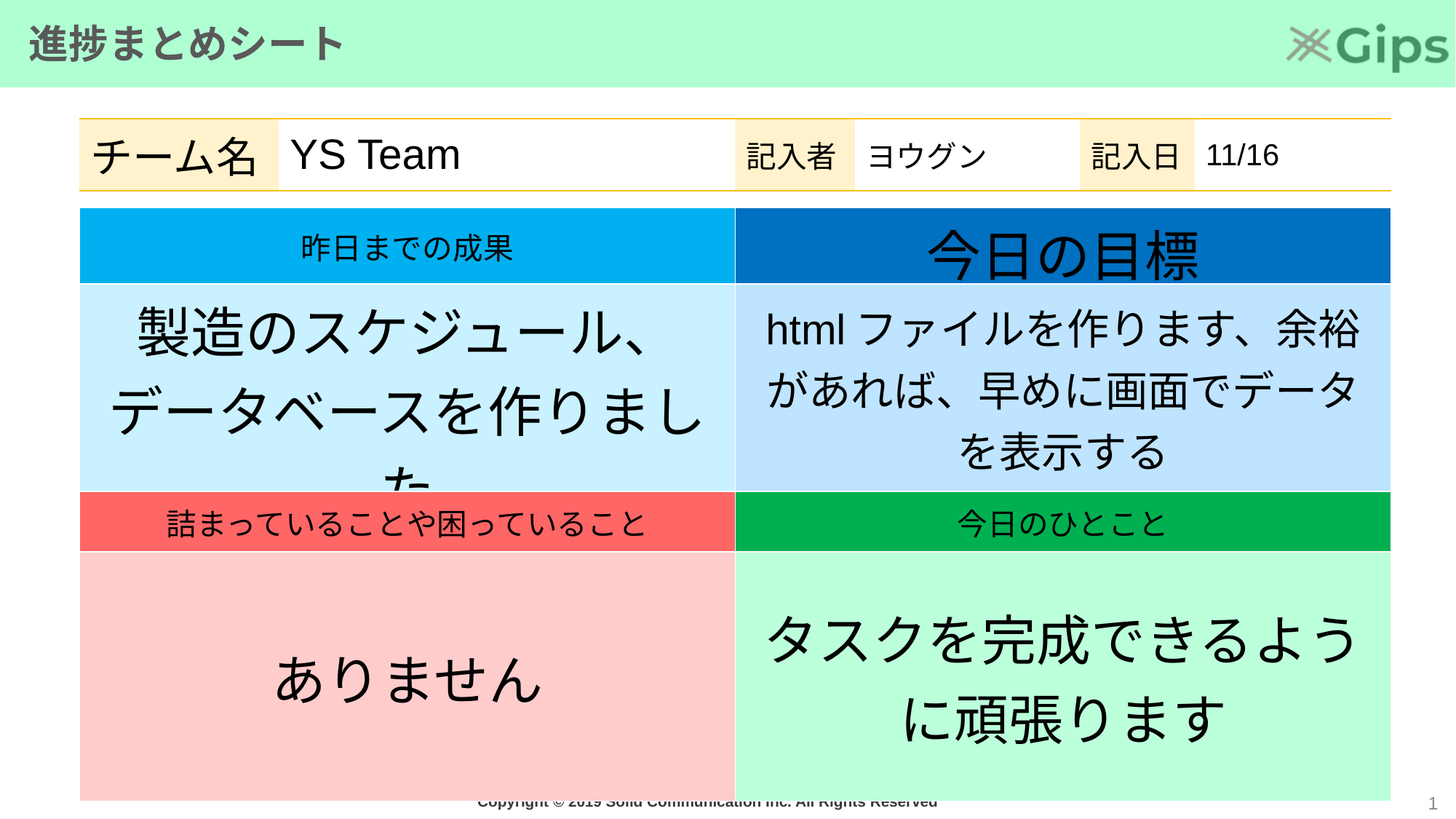

# 進捗まとめシート
| チーム名 | YS Team | 記入者 | ヨウグン | 記入日 | 11/16 |
| --- | --- | --- | --- | --- | --- |
| 昨日までの成果 | 今日の目標 |
| --- | --- |
| 製造のスケジュール、データベースを作りました | htmlファイルを作ります、余裕があれば、早めに画面でデータを表示する |
| 詰まっていることや困っていること | 今日のひとこと |
| ありません | タスクを完成できるように頑張ります |
1